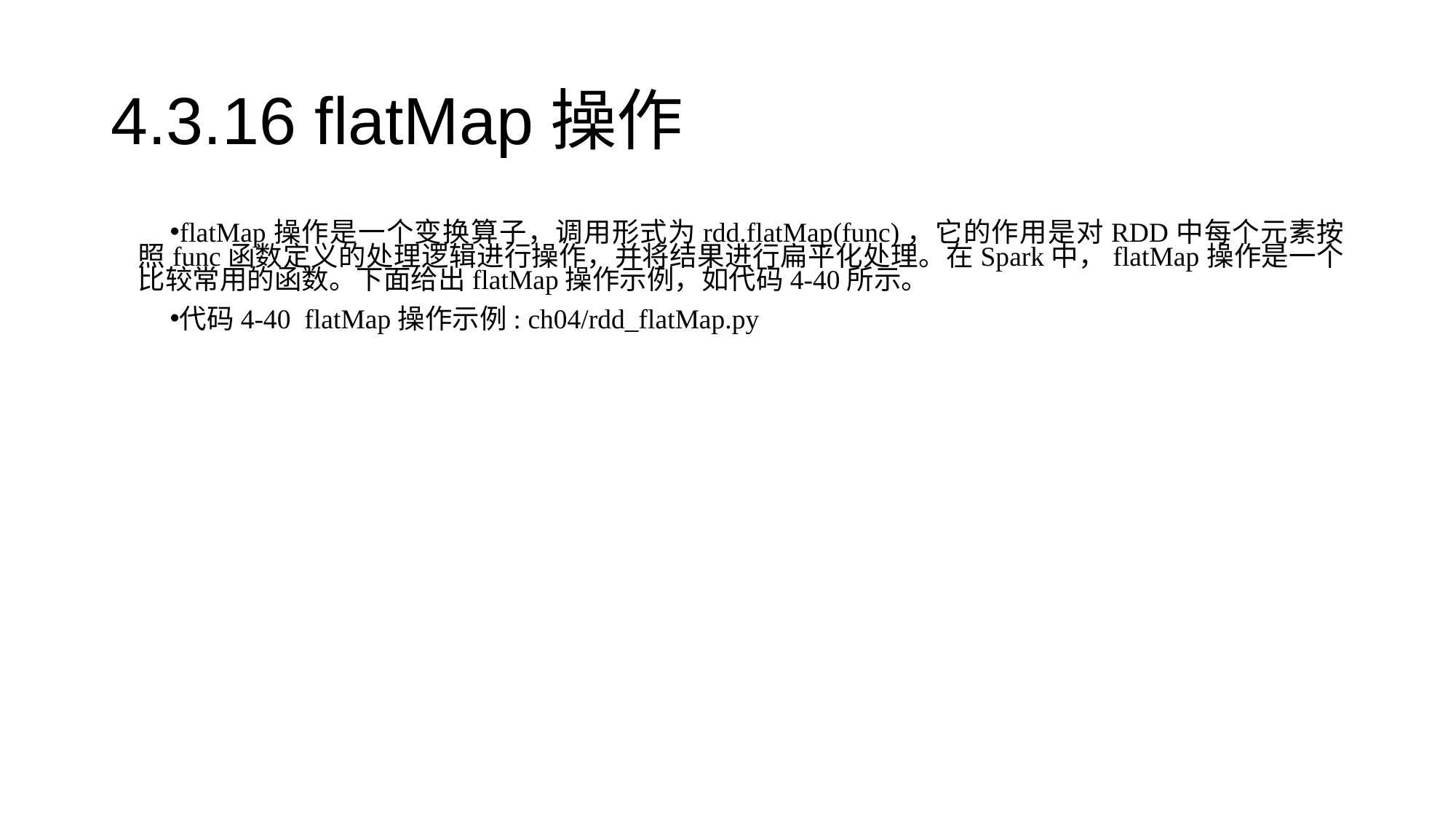

# 4.3.16 flatMap操作
flatMap操作是一个变换算子，调用形式为rdd.flatMap(func)，它的作用是对RDD中每个元素按照func函数定义的处理逻辑进行操作，并将结果进行扁平化处理。在Spark中，flatMap操作是一个比较常用的函数。下面给出flatMap操作示例，如代码4-40所示。
代码4-40  flatMap操作示例: ch04/rdd_flatMap.py